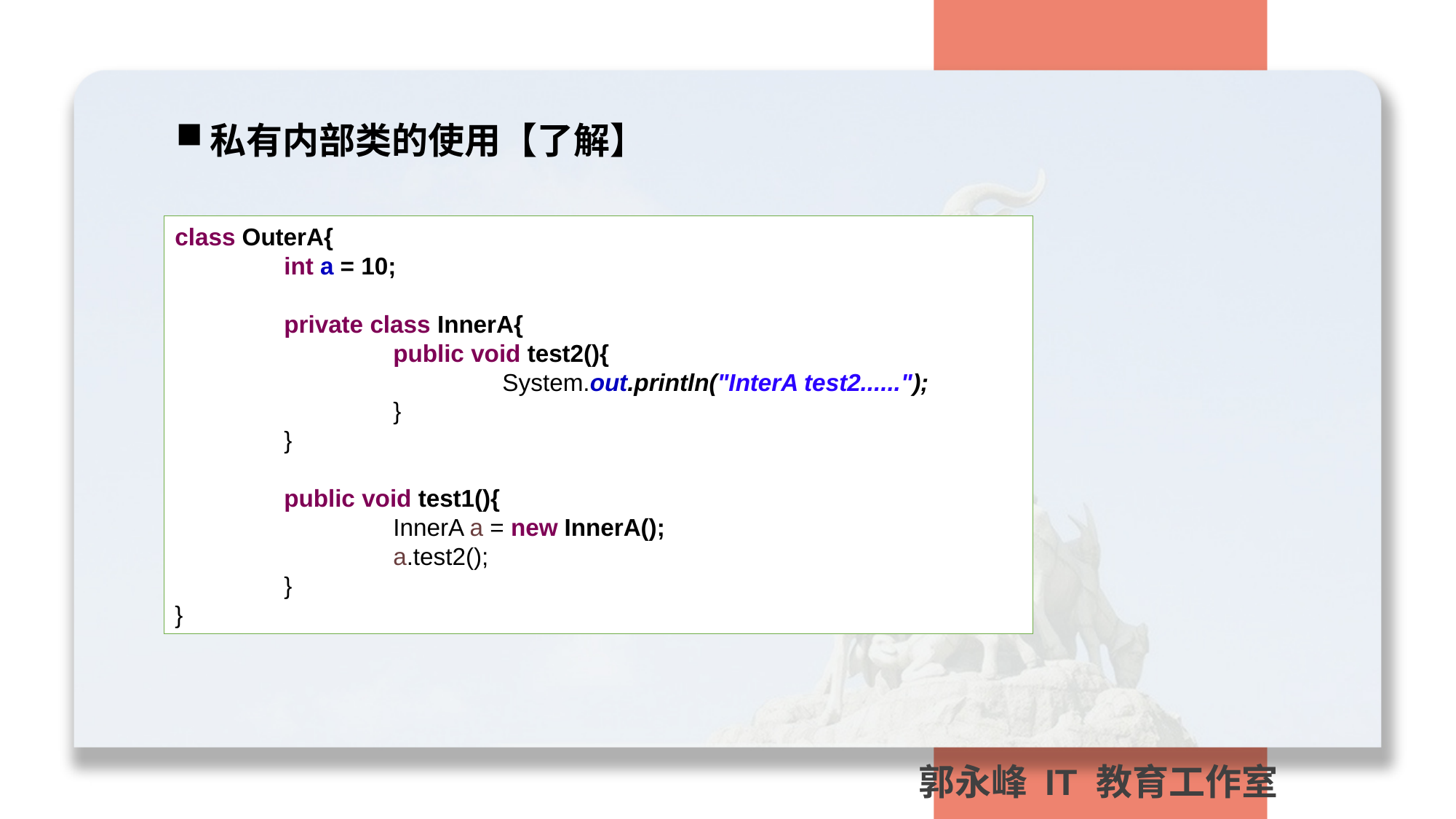

私有内部类的使用【了解】
class OuterA{
	int a = 10;

	private class InnerA{
		public void test2(){
			System.out.println("InterA test2......");
		}
	}

	public void test1(){
		InnerA a = new InnerA();
		a.test2();
	}
}